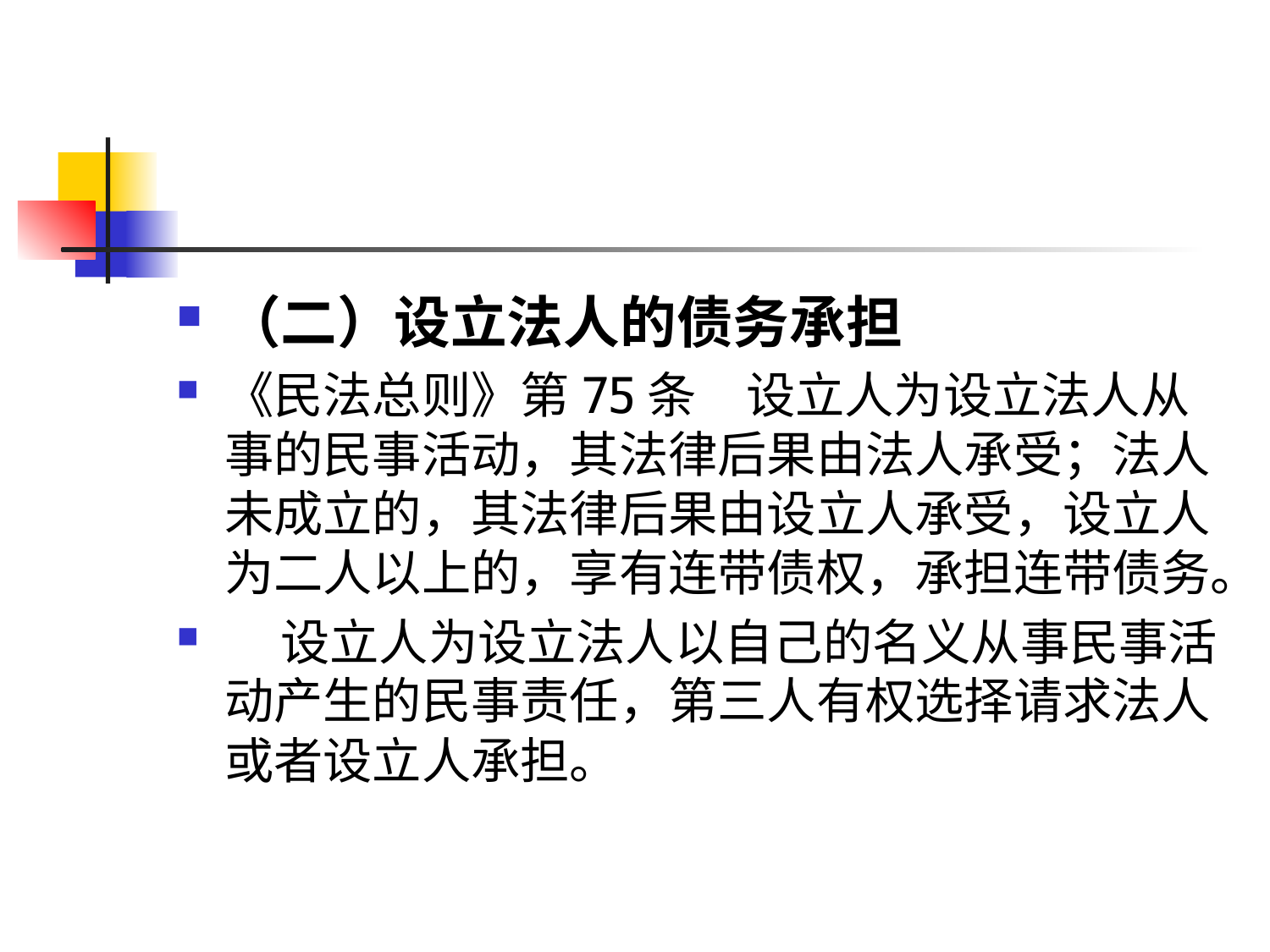

#
（二）设立法人的债务承担
《民法总则》第75条　设立人为设立法人从事的民事活动，其法律后果由法人承受；法人未成立的，其法律后果由设立人承受，设立人为二人以上的，享有连带债权，承担连带债务。
    设立人为设立法人以自己的名义从事民事活动产生的民事责任，第三人有权选择请求法人或者设立人承担。